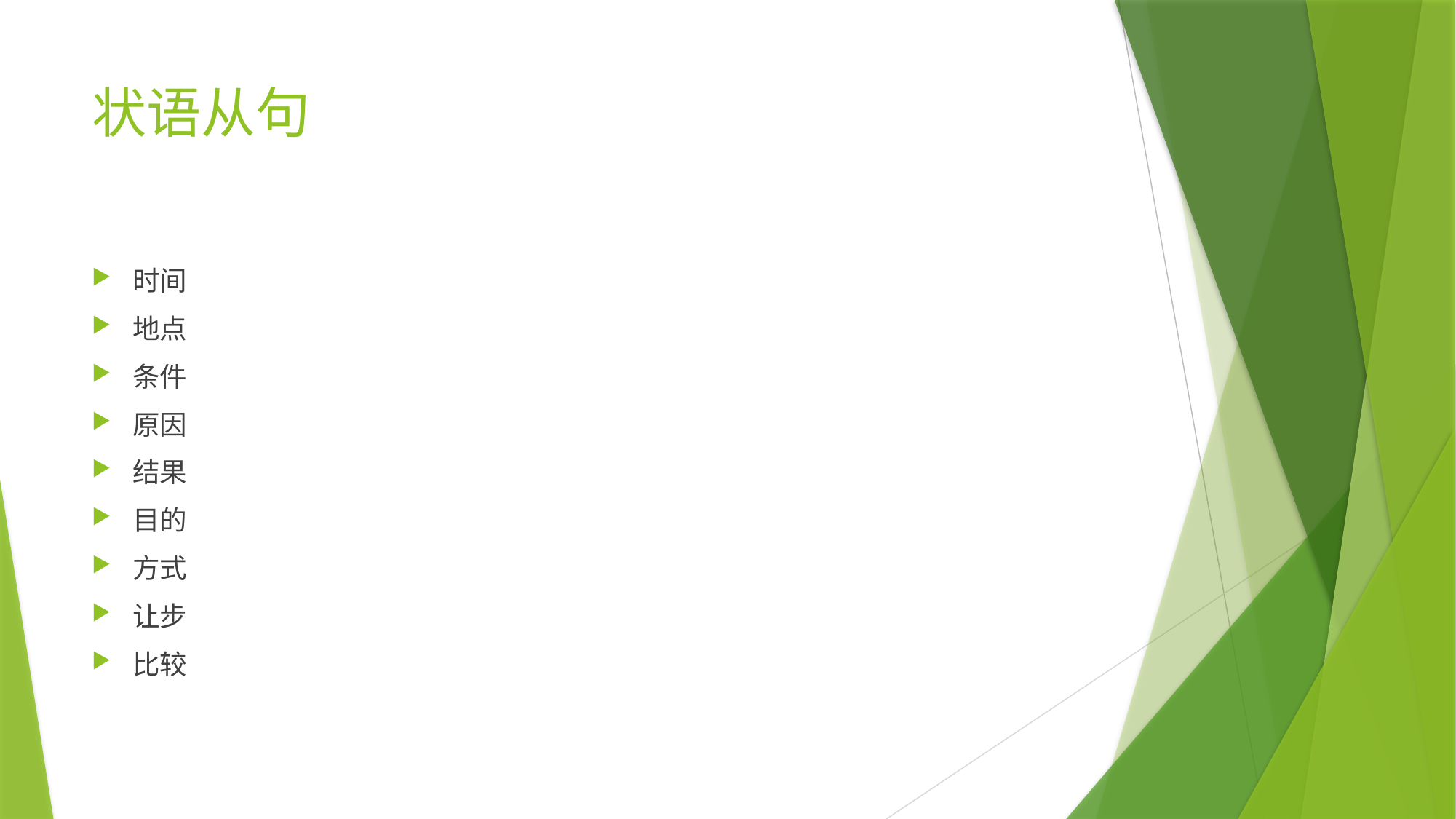

# 状语从句
时间
地点
条件
原因
结果
目的
方式
让步
比较